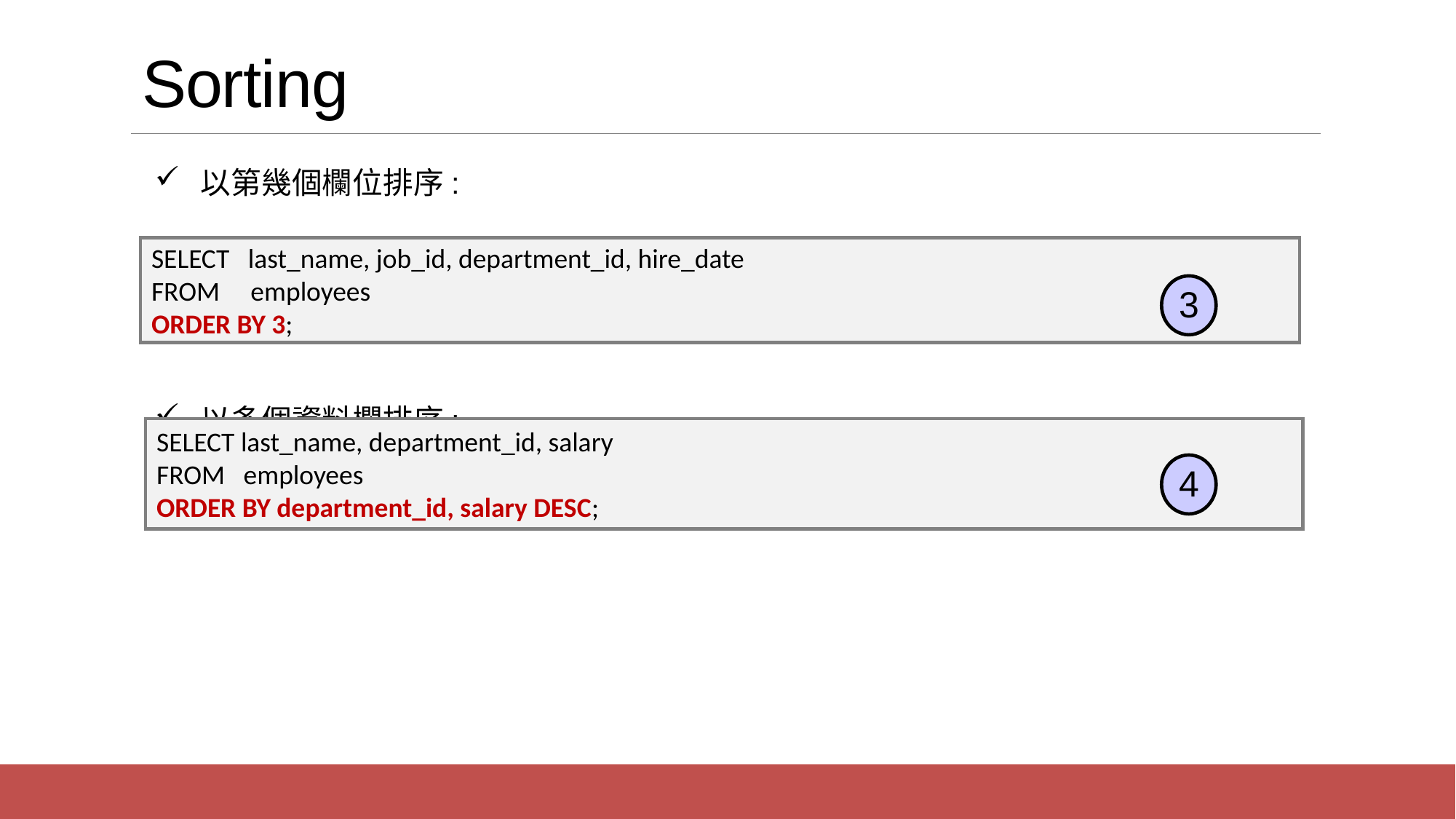

# Sorting
  以第幾個欄位排序:

  以多個資料欄排序:
SELECT   last_name, job_id, department_id, hire_date
FROM     employees
ORDER BY 3;
3
SELECT last_name, department_id, salary
FROM   employees
ORDER BY department_id, salary DESC;
4